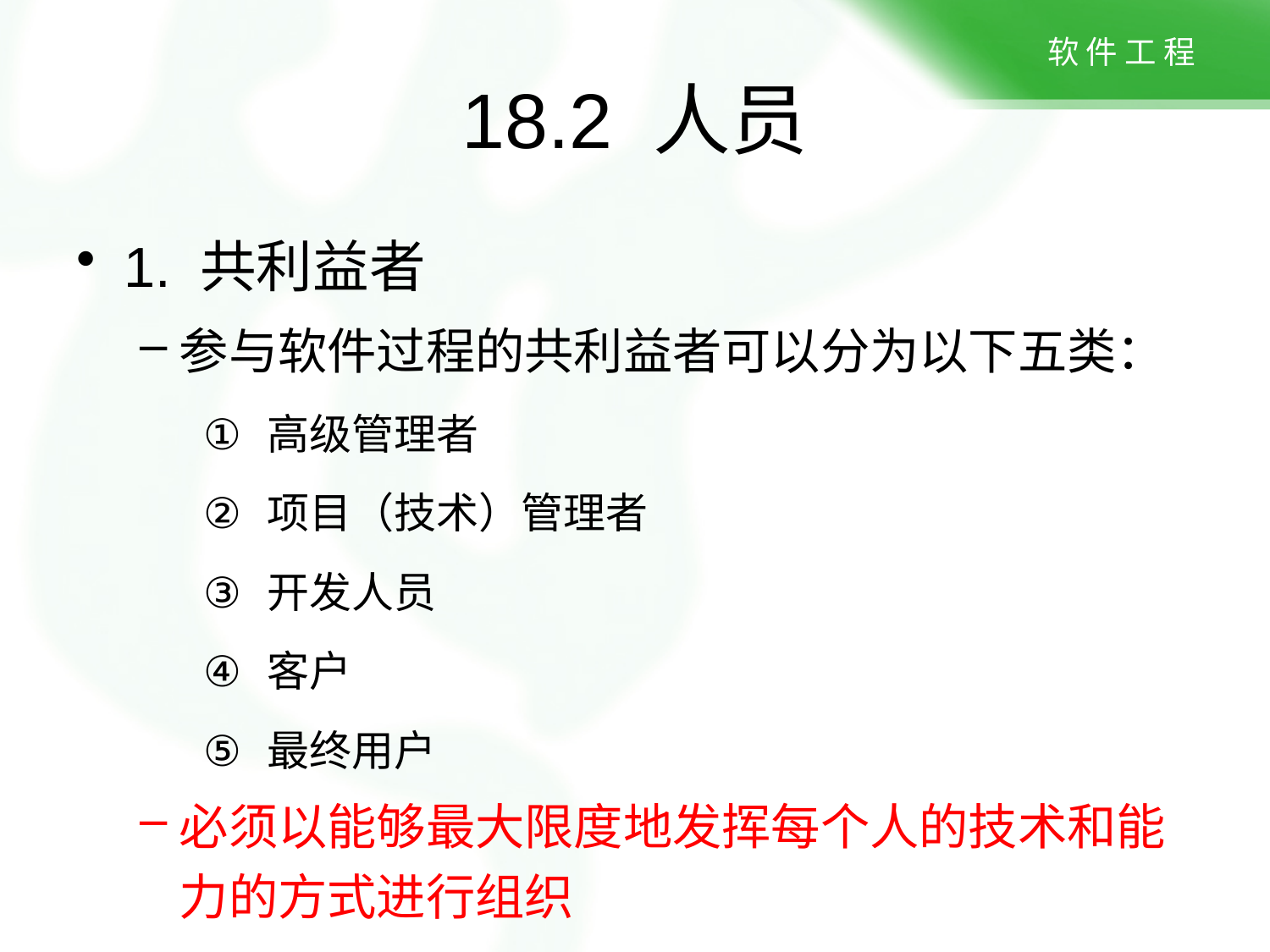

# 18.2 人员
1. 共利益者
参与软件过程的共利益者可以分为以下五类：
高级管理者
项目（技术）管理者
开发人员
客户
最终用户
必须以能够最大限度地发挥每个人的技术和能力的方式进行组织